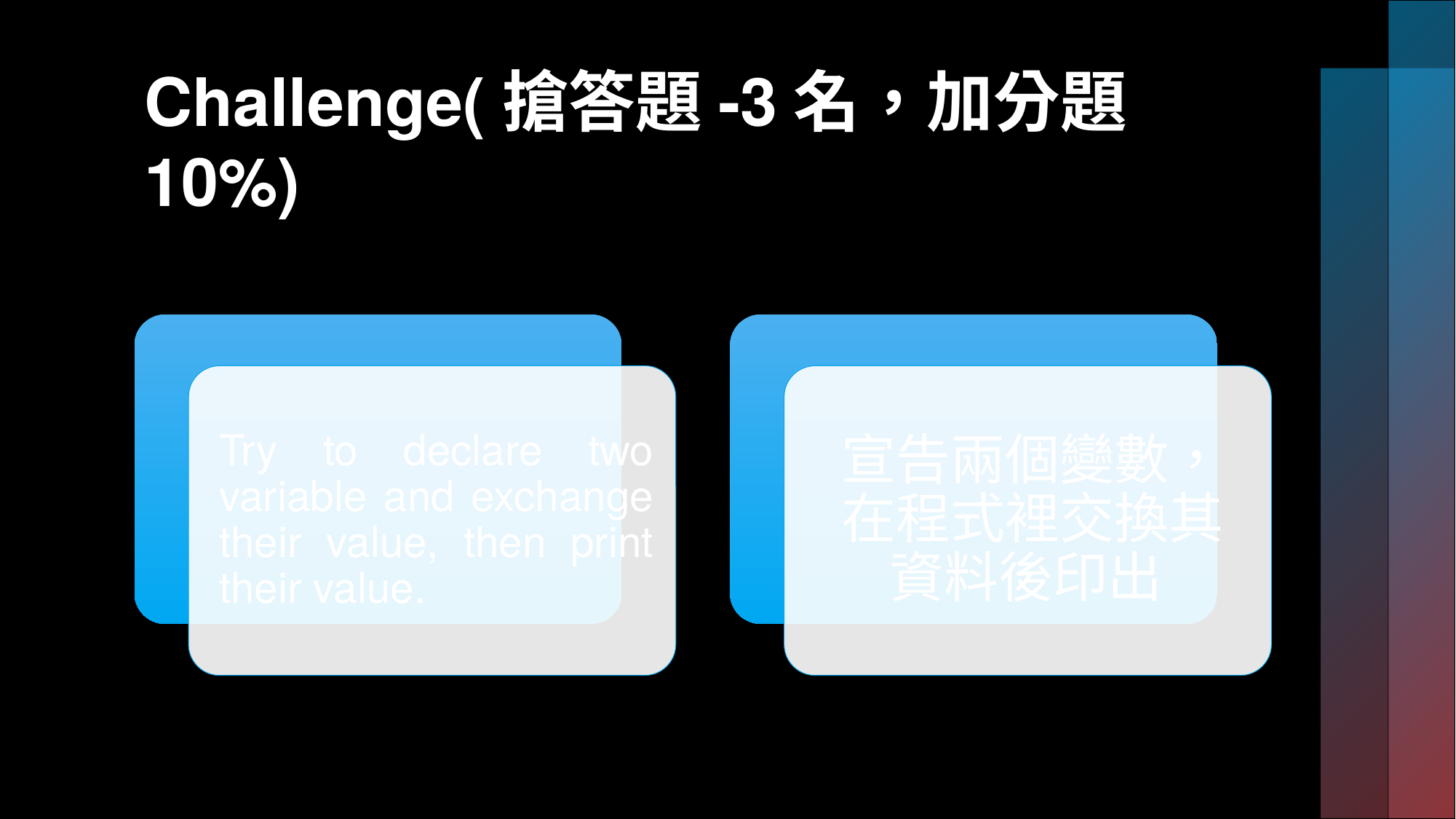

# Challenge(搶答題-3名，加分題10%)

Try to declare two variable and exchange their value, then print their value.
宣告兩個變數，在程式裡交換其資料後印出